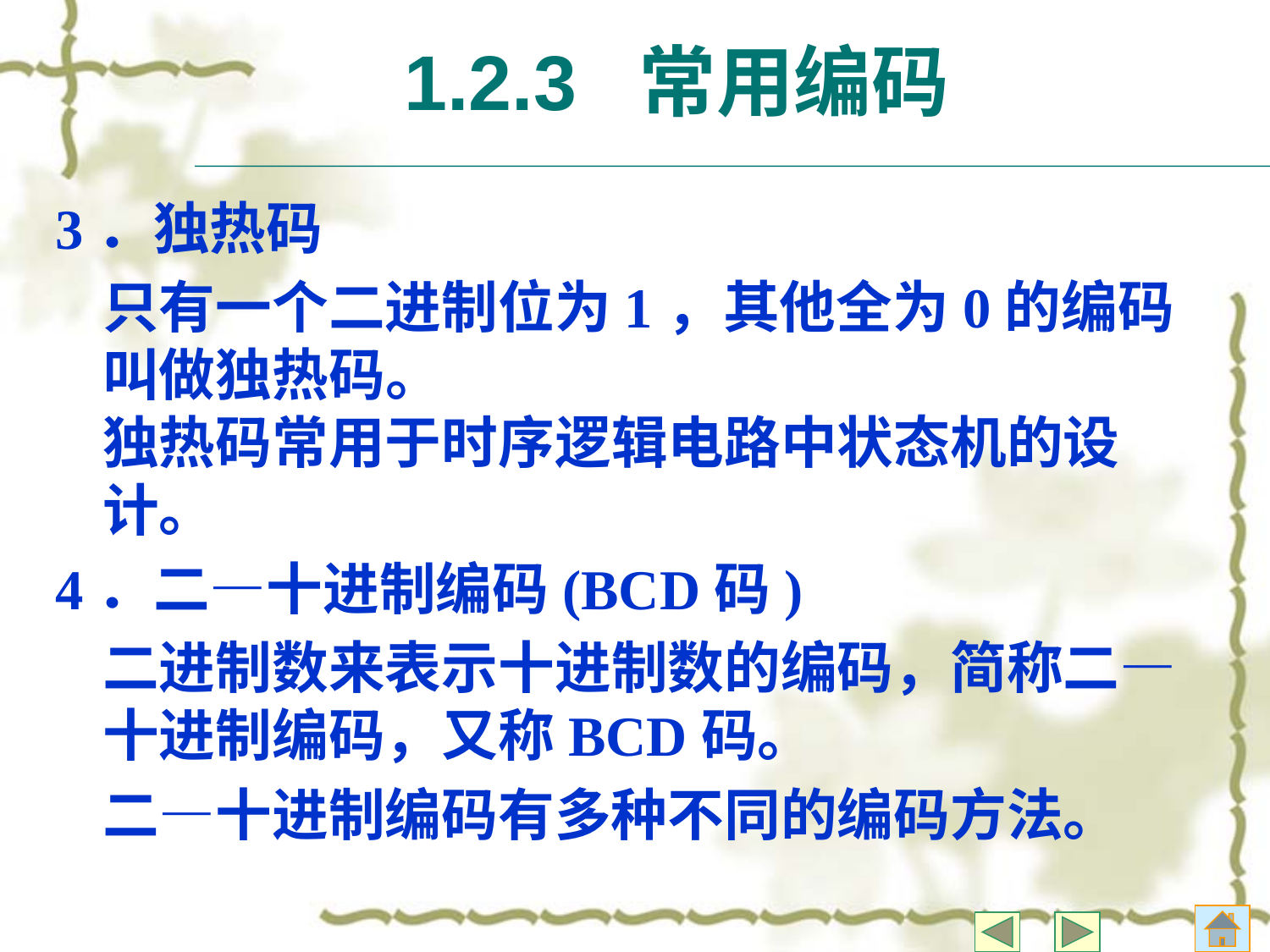

# 1.2.3  常用编码
3．独热码
	只有一个二进制位为1，其他全为0的编码叫做独热码。
独热码常用于时序逻辑电路中状态机的设计。
4．二—十进制编码(BCD码)
	二进制数来表示十进制数的编码，简称二—十进制编码，又称BCD码。
	二—十进制编码有多种不同的编码方法。